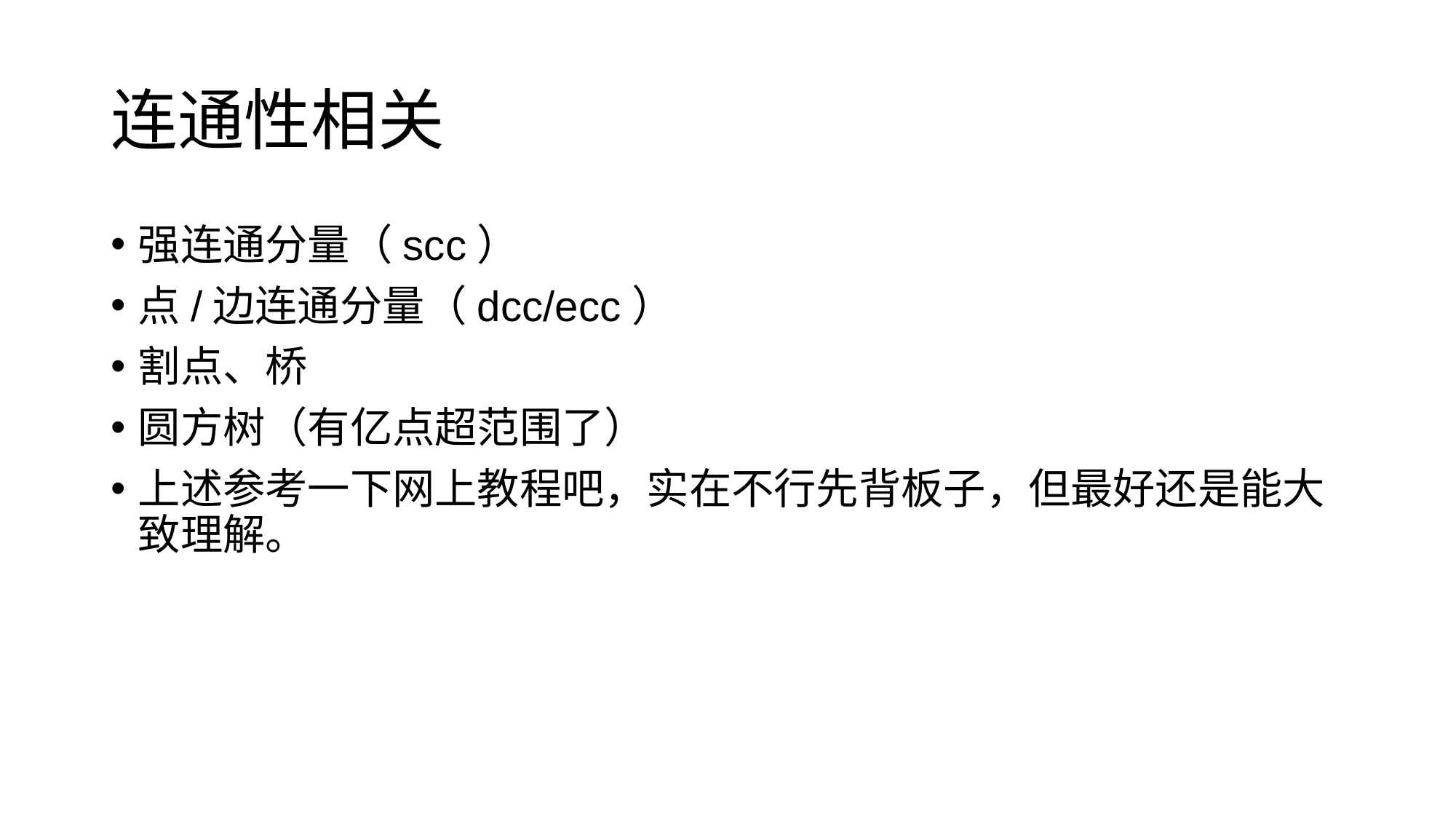

# 连通性相关
强连通分量（scc）
点/边连通分量（dcc/ecc）
割点、桥
圆方树（有亿点超范围了）
上述参考一下网上教程吧，实在不行先背板子，但最好还是能大致理解。